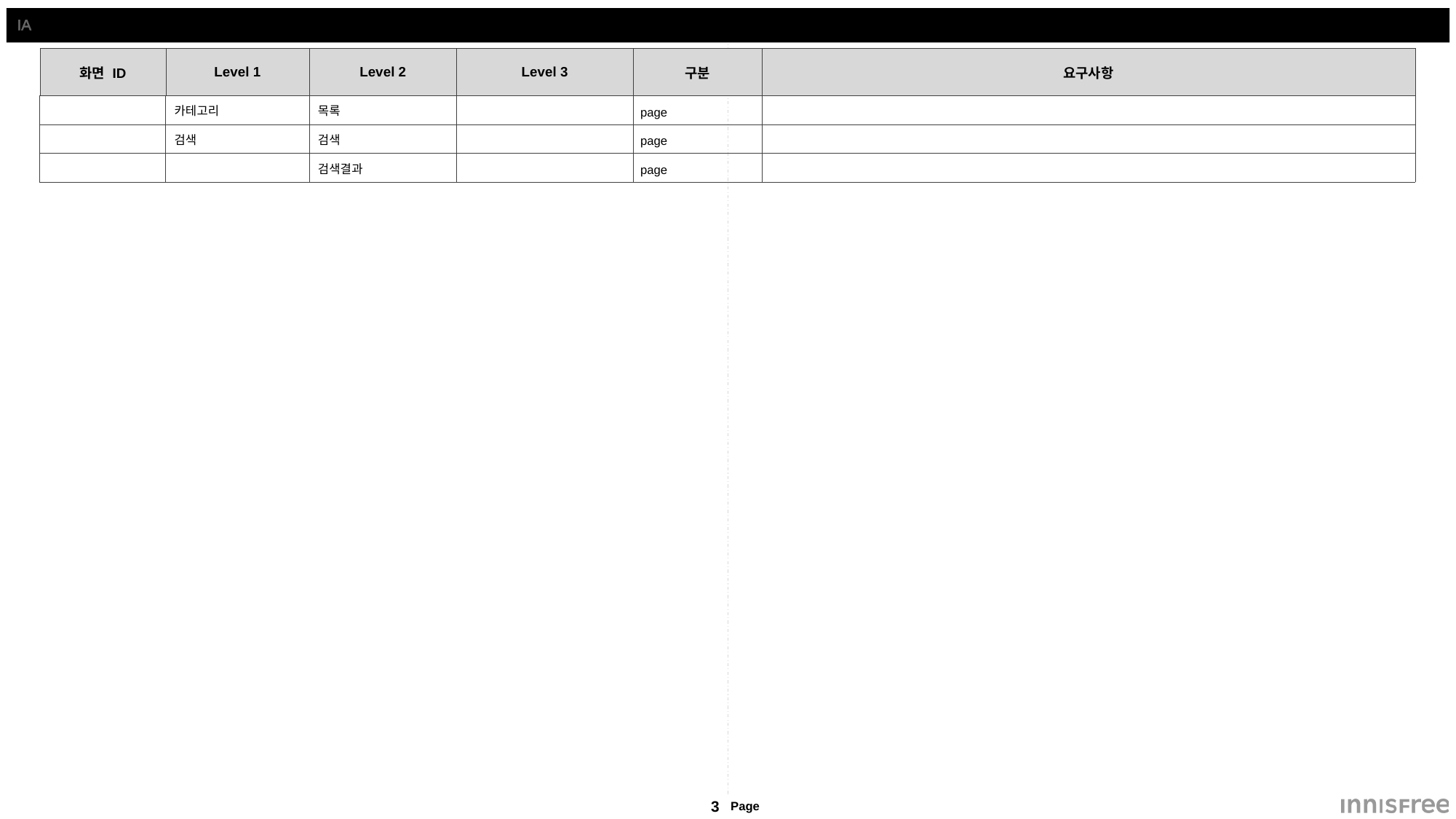

# IA
| 화면 ID | Level 1 | Level 2 | Level 3 | 구분 | 요구사항 |
| --- | --- | --- | --- | --- | --- |
|  | 카테고리 | 목록 |  | page |  |
|  | 검색 | 검색 |  | page |  |
|  |  | 검색결과 |  | page |  |